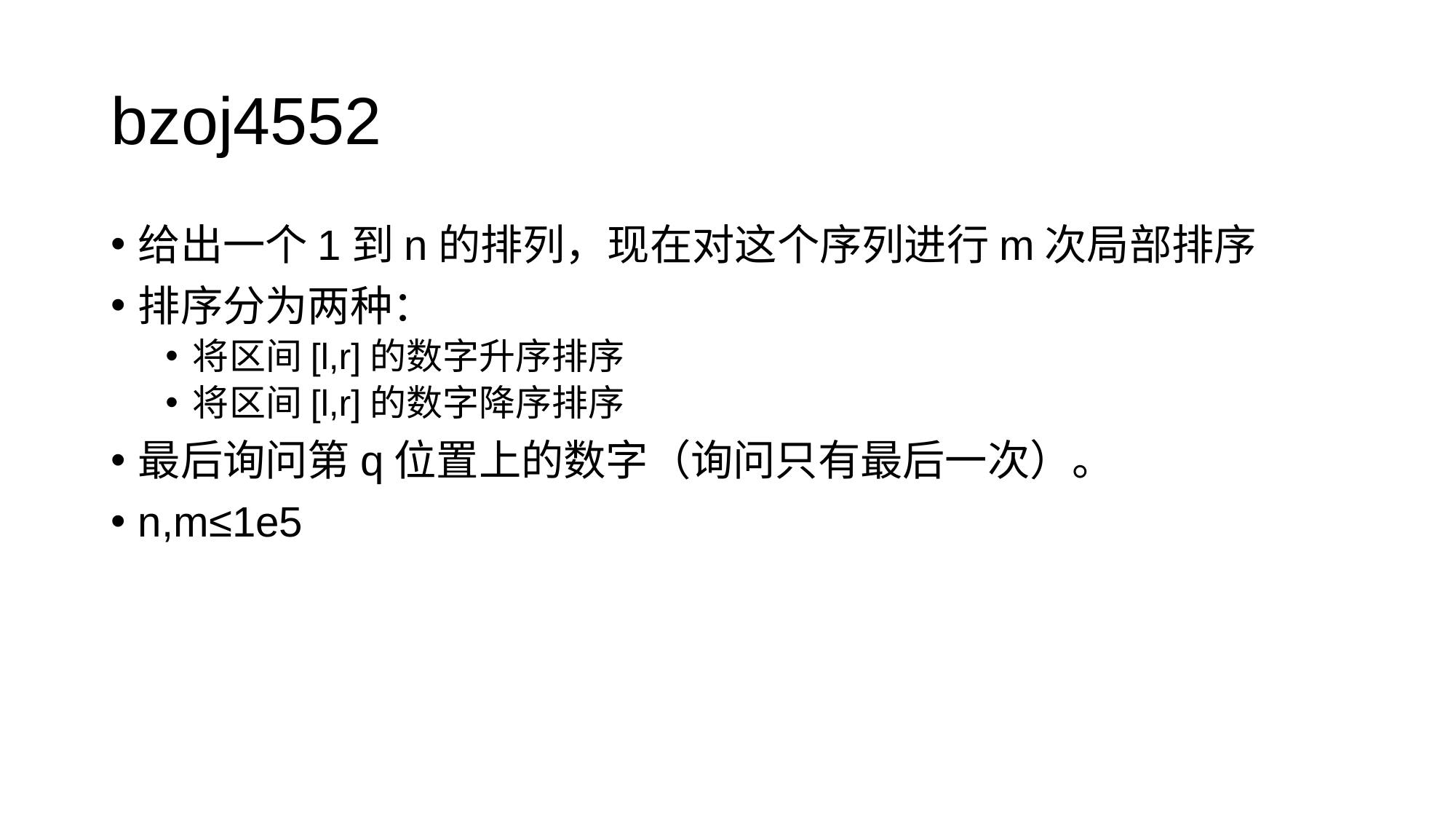

# bzoj4552
给出一个1到n的排列，现在对这个序列进行m次局部排序
排序分为两种：
将区间[l,r]的数字升序排序
将区间[l,r]的数字降序排序
最后询问第q位置上的数字（询问只有最后一次）。
n,m≤1e5